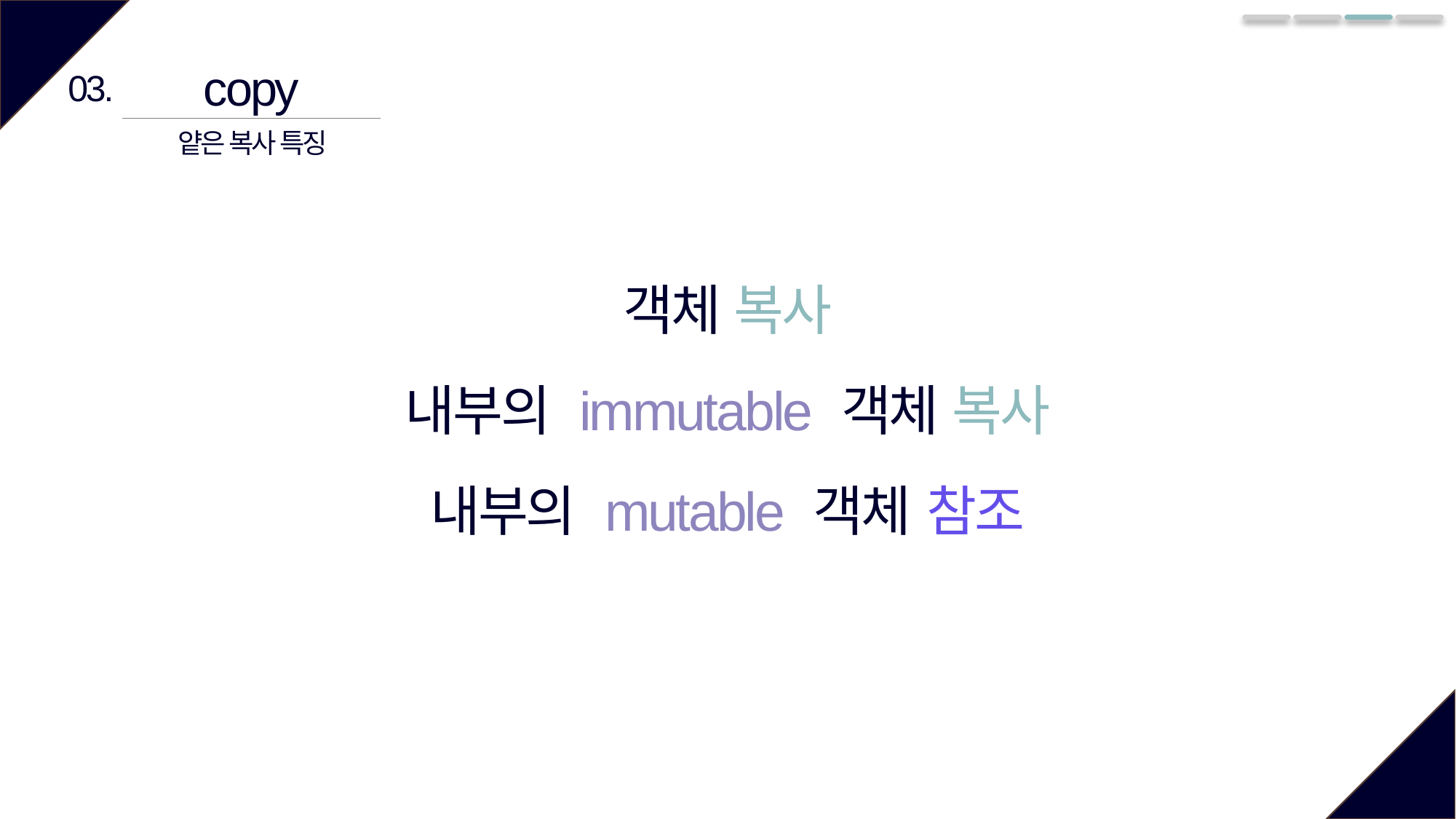

copy
03.
얕은 복사 특징
객체 복사
내부의 immutable 객체 복사
내부의 mutable 객체 참조